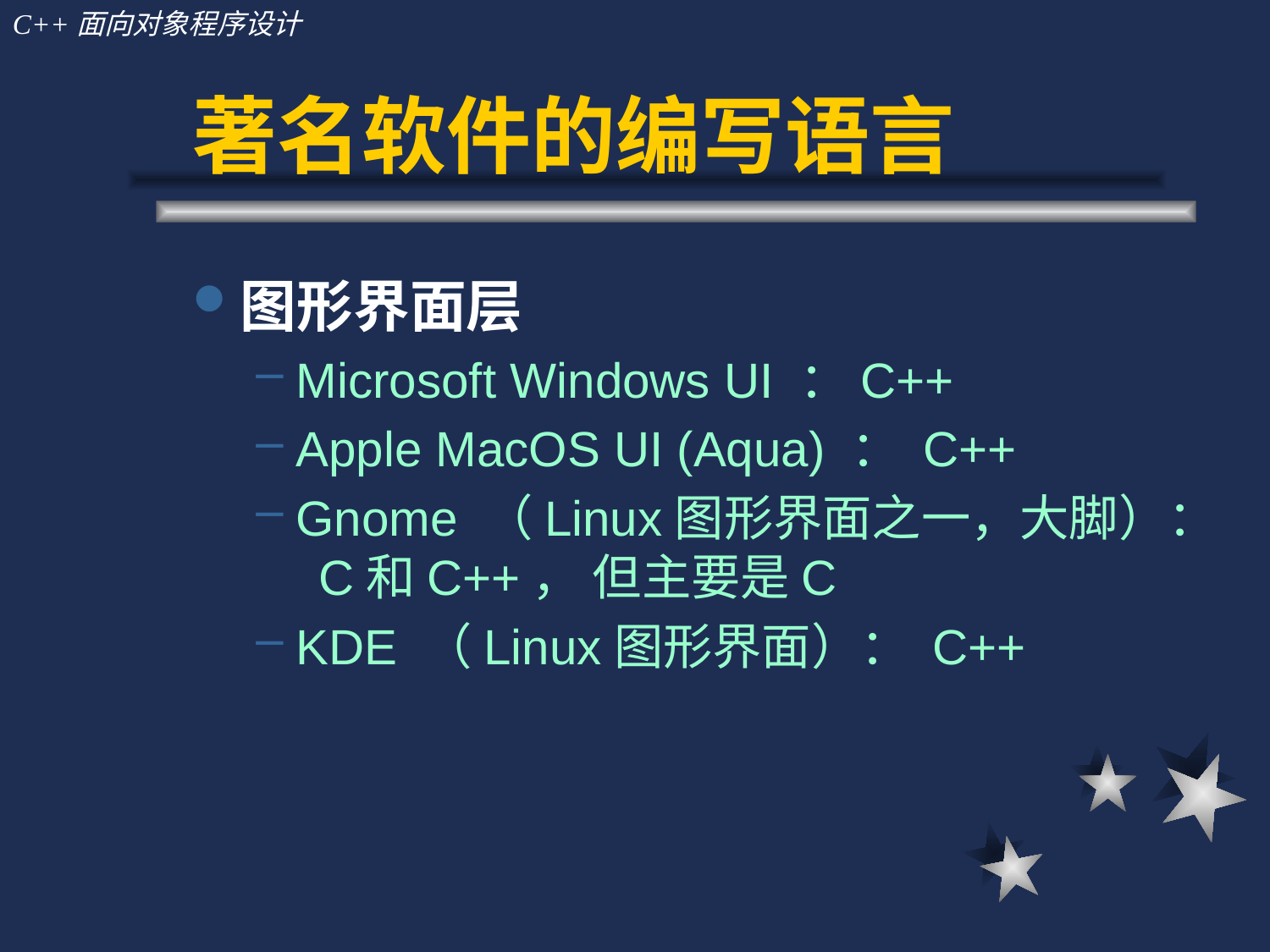

# 著名软件的编写语言
图形界面层
Microsoft Windows UI ：C++
Apple MacOS UI (Aqua) ： C++
Gnome （Linux图形界面之一，大脚）： C和C++， 但主要是C
KDE （Linux图形界面）： C++
8